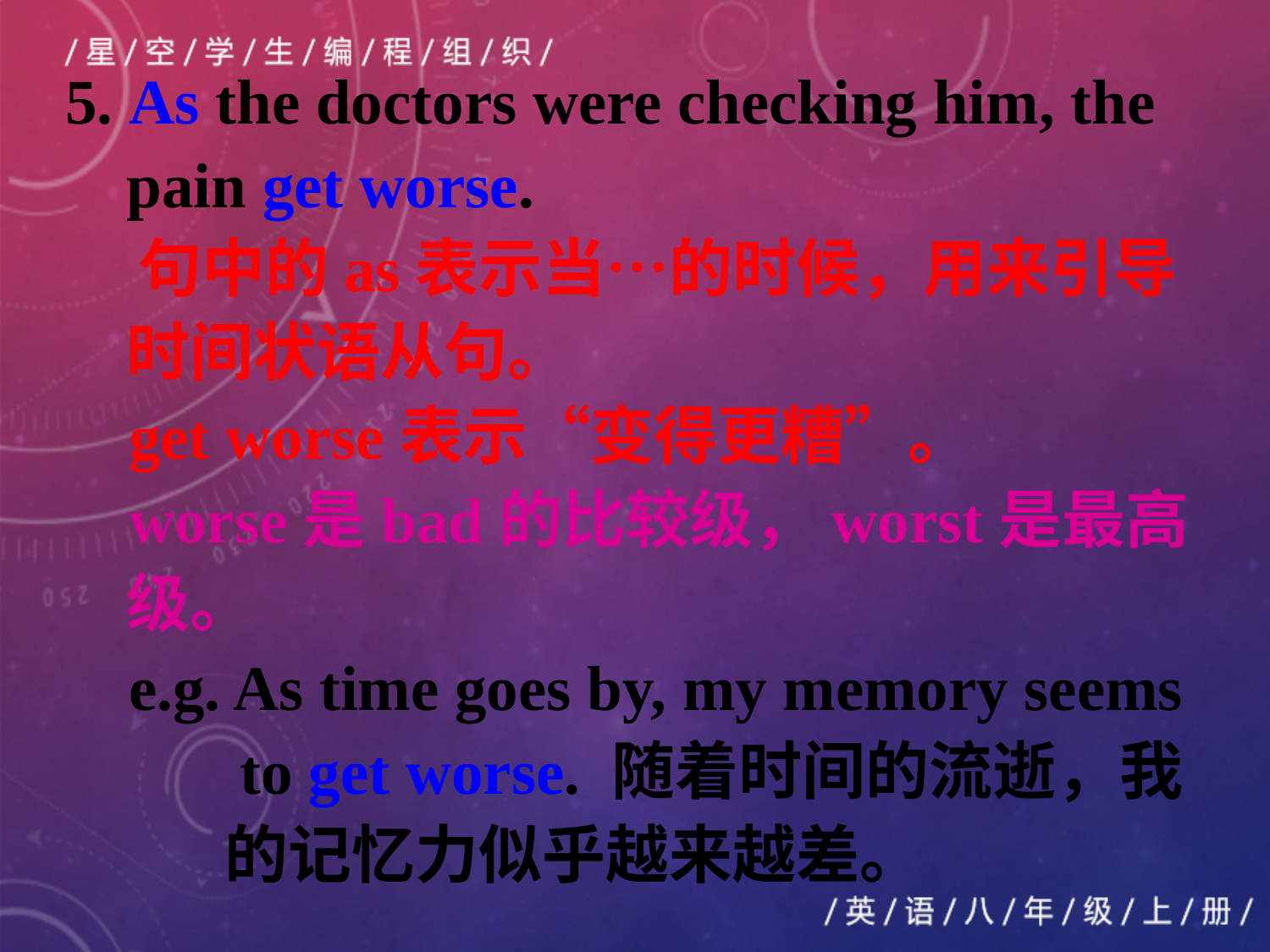

5. As the doctors were checking him, the pain get worse.
    句中的as表示当…的时候，用来引导时间状语从句。
    get worse表示“变得更糟”。
    worse是bad的比较级，worst是最高级。
    e.g. As time goes by, my memory seems
           to get worse. 随着时间的流逝，我
          的记忆力似乎越来越差。